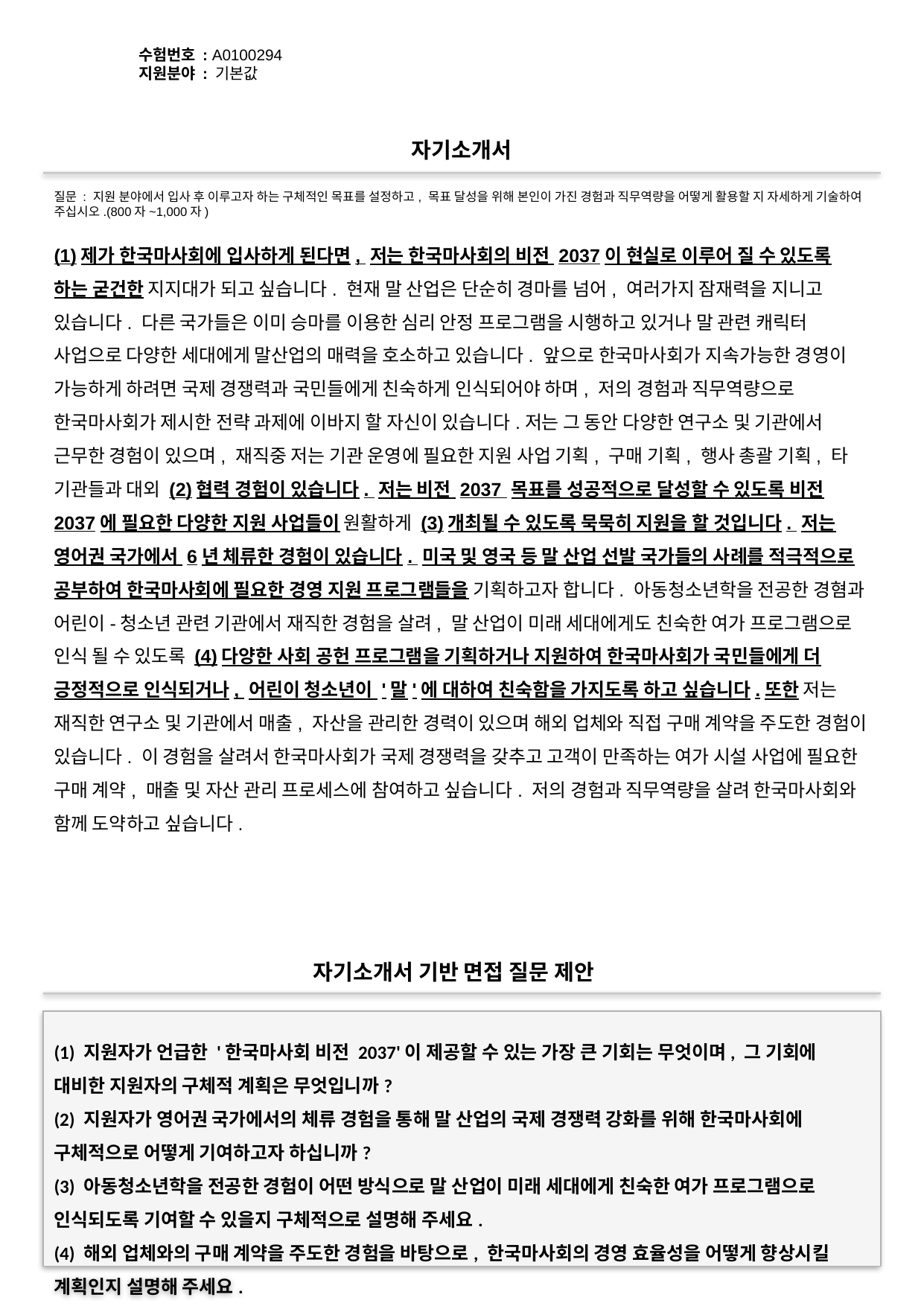

수험번호 : A0100294
지원분야 : 기본값
#

자기소개서

질문 : 지원 분야에서 입사 후 이루고자 하는 구체적인 목표를 설정하고, 목표 달성을 위해 본인이 가진 경험과 직무역량을 어떻게 활용할 지 자세하게 기술하여 주십시오.(800자~1,000자)

(1)제가 한국마사회에 입사하게 된다면, 저는 한국마사회의 비전 2037이 현실로 이루어 질 수 있도록 하는 굳건한 지지대가 되고 싶습니다. 현재 말 산업은 단순히 경마를 넘어, 여러가지 잠재력을 지니고 있습니다. 다른 국가들은 이미 승마를 이용한 심리 안정 프로그램을 시행하고 있거나 말 관련 캐릭터 사업으로 다양한 세대에게 말산업의 매력을 호소하고 있습니다. 앞으로 한국마사회가 지속가능한 경영이 가능하게 하려면 국제 경쟁력과 국민들에게 친숙하게 인식되어야 하며, 저의 경험과 직무역량으로 한국마사회가 제시한 전략 과제에 이바지 할 자신이 있습니다.저는 그 동안 다양한 연구소 및 기관에서 근무한 경험이 있으며, 재직중 저는 기관 운영에 필요한 지원 사업 기획, 구매 기획, 행사 총괄 기획, 타 기관들과 대외 (2)협력 경험이 있습니다. 저는 비전 2037 목표를 성공적으로 달성할 수 있도록 비전 2037에 필요한 다양한 지원 사업들이 원활하게 (3)개최될 수 있도록 묵묵히 지원을 할 것입니다. 저는 영어권 국가에서 6년 체류한 경험이 있습니다. 미국 및 영국 등 말 산업 선발 국가들의 사례를 적극적으로 공부하여 한국마사회에 필요한 경영 지원 프로그램들을 기획하고자 합니다. 아동청소년학을 전공한 경혐과 어린이-청소년 관련 기관에서 재직한 경험을 살려, 말 산업이 미래 세대에게도 친숙한 여가 프로그램으로 인식 될 수 있도록 (4)다양한 사회 공헌 프로그램을 기획하거나 지원하여 한국마사회가 국민들에게 더 긍정적으로 인식되거나, 어린이 청소년이 '말'에 대하여 친숙함을 가지도록 하고 싶습니다.또한 저는 재직한 연구소 및 기관에서 매출, 자산을 관리한 경력이 있으며 해외 업체와 직접 구매 계약을 주도한 경험이 있습니다. 이 경험을 살려서 한국마사회가 국제 경쟁력을 갖추고 고객이 만족하는 여가 시설 사업에 필요한 구매 계약, 매출 및 자산 관리 프로세스에 참여하고 싶습니다. 저의 경험과 직무역량을 살려 한국마사회와 함께 도약하고 싶습니다.

자기소개서 기반 면접 질문 제안

(1) 지원자가 언급한 '한국마사회 비전 2037'이 제공할 수 있는 가장 큰 기회는 무엇이며, 그 기회에 대비한 지원자의 구체적 계획은 무엇입니까?
(2) 지원자가 영어권 국가에서의 체류 경험을 통해 말 산업의 국제 경쟁력 강화를 위해 한국마사회에 구체적으로 어떻게 기여하고자 하십니까?
(3) 아동청소년학을 전공한 경험이 어떤 방식으로 말 산업이 미래 세대에게 친숙한 여가 프로그램으로 인식되도록 기여할 수 있을지 구체적으로 설명해 주세요.
(4) 해외 업체와의 구매 계약을 주도한 경험을 바탕으로, 한국마사회의 경영 효율성을 어떻게 향상시킬 계획인지 설명해 주세요.